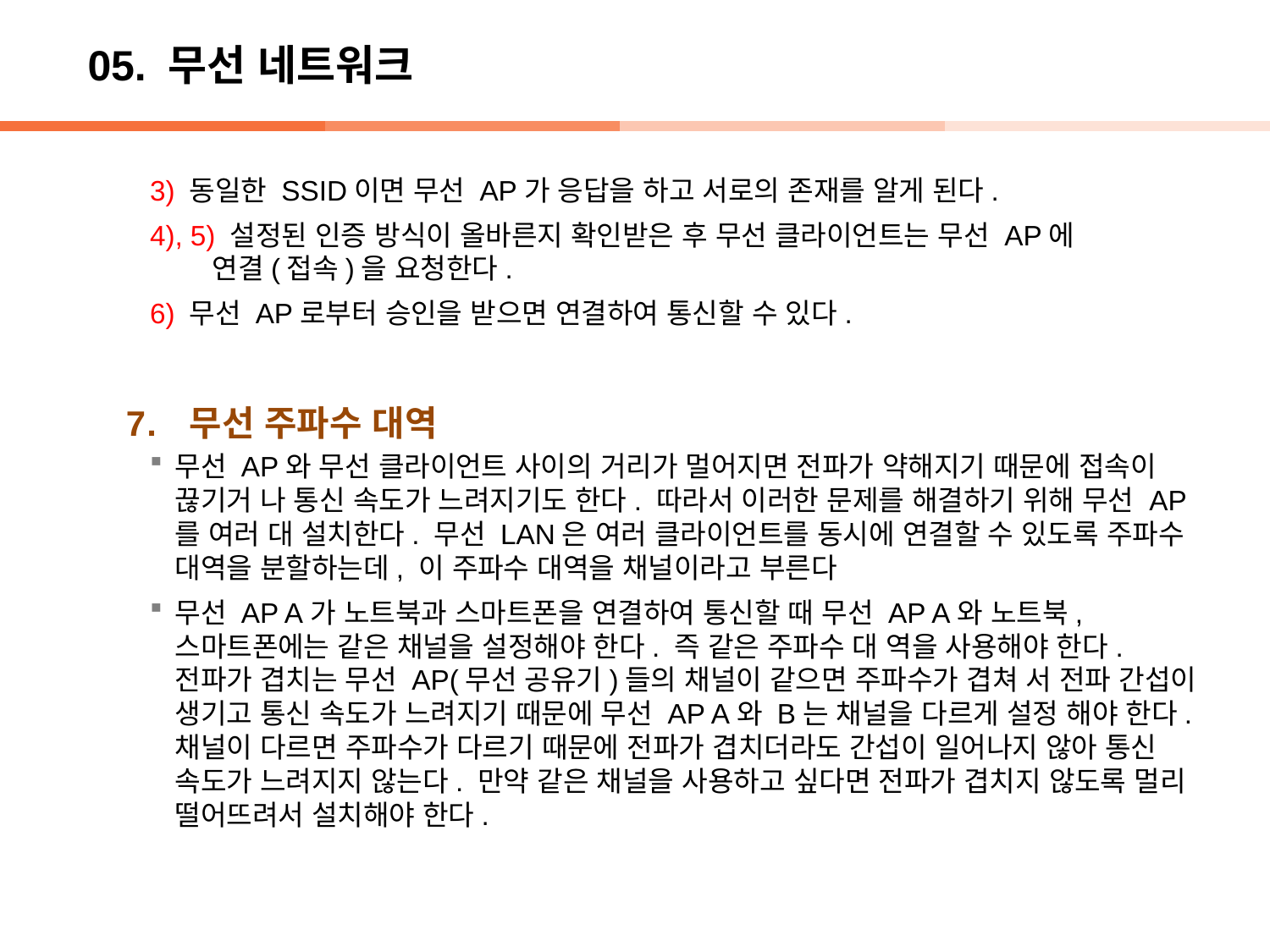

# 05. 무선 네트워크
3) 동일한 SSID이면 무선 AP가 응답을 하고 서로의 존재를 알게 된다.
4), 5) 설정된 인증 방식이 올바른지 확인받은 후 무선 클라이언트는 무선 AP에
        연결(접속)을 요청한다.
6) 무선 AP로부터 승인을 받으면 연결하여 통신할 수 있다.

무선 주파수 대역
무선 AP와 무선 클라이언트 사이의 거리가 멀어지면 전파가 약해지기 때문에 접속이 끊기거 나 통신 속도가 느려지기도 한다. 따라서 이러한 문제를 해결하기 위해 무선 AP를 여러 대 설치한다. 무선 LAN은 여러 클라이언트를 동시에 연결할 수 있도록 주파수 대역을 분할하는데, 이 주파수 대역을 채널이라고 부른다
무선 AP A가 노트북과 스마트폰을 연결하여 통신할 때 무선 AP A와 노트북, 스마트폰에는 같은 채널을 설정해야 한다. 즉 같은 주파수 대 역을 사용해야 한다. 전파가 겹치는 무선 AP(무선 공유기)들의 채널이 같으면 주파수가 겹쳐 서 전파 간섭이 생기고 통신 속도가 느려지기 때문에 무선 AP A와 B는 채널을 다르게 설정 해야 한다. 채널이 다르면 주파수가 다르기 때문에 전파가 겹치더라도 간섭이 일어나지 않아 통신 속도가 느려지지 않는다. 만약 같은 채널을 사용하고 싶다면 전파가 겹치지 않도록 멀리 떨어뜨려서 설치해야 한다.